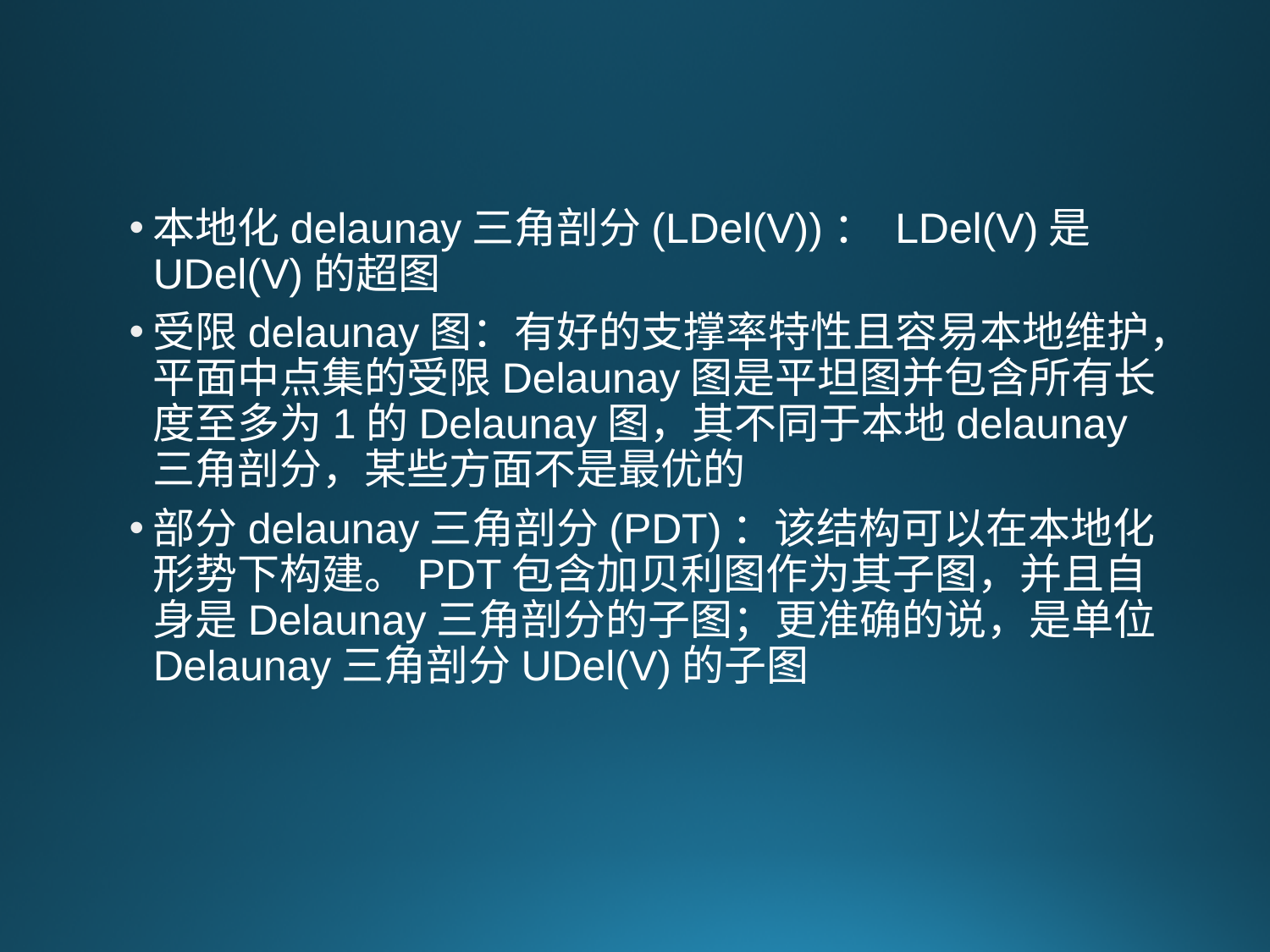

本地化delaunay三角剖分(LDel(V))： LDel(V)是UDel(V)的超图
受限delaunay图：有好的支撑率特性且容易本地维护，平面中点集的受限Delaunay图是平坦图并包含所有长度至多为1的Delaunay图，其不同于本地delaunay三角剖分，某些方面不是最优的
部分delaunay三角剖分(PDT)：该结构可以在本地化形势下构建。PDT包含加贝利图作为其子图，并且自身是Delaunay三角剖分的子图；更准确的说，是单位Delaunay三角剖分UDel(V)的子图